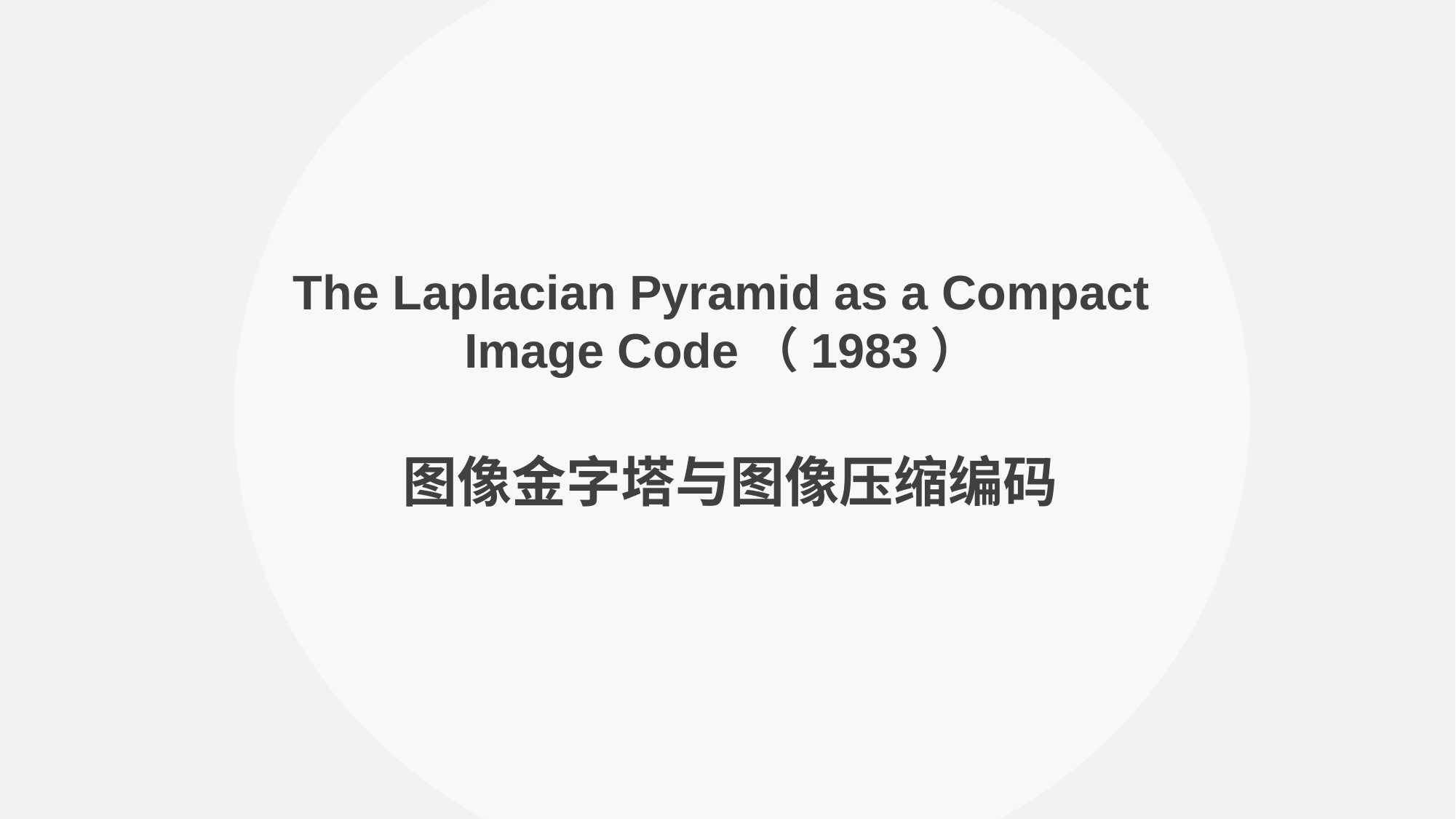

The Laplacian Pyramid as a Compact Image Code（1983）
图像金字塔与图像压缩编码